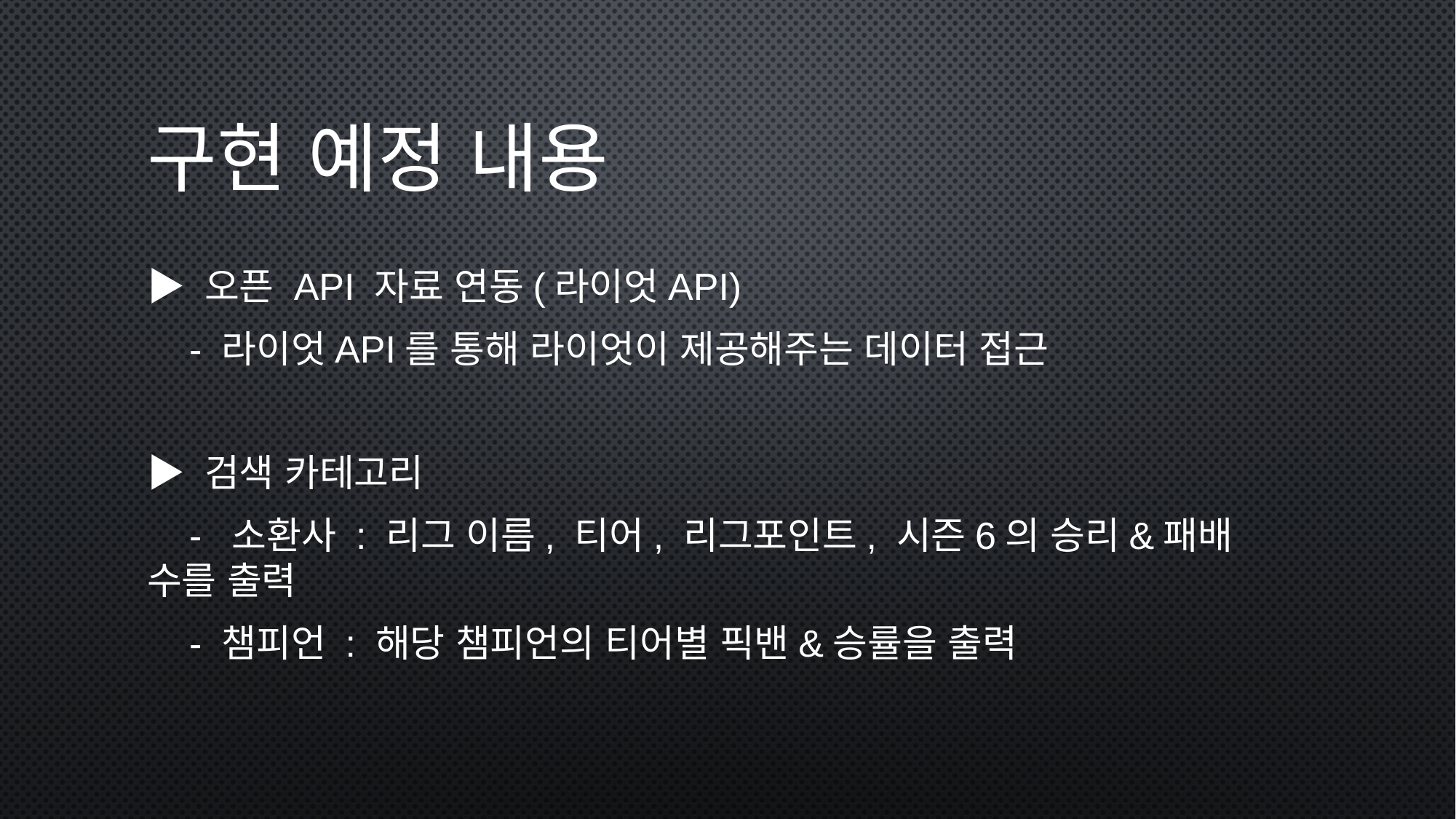

# 구현 예정 내용
▶ 오픈 API 자료 연동(라이엇API)
    - 라이엇API를 통해 라이엇이 제공해주는 데이터 접근

▶ 검색 카테고리
    -  소환사 : 리그 이름, 티어, 리그포인트, 시즌6의 승리&패배 수를 출력
    - 챔피언 : 해당 챔피언의 티어별 픽밴&승률을 출력